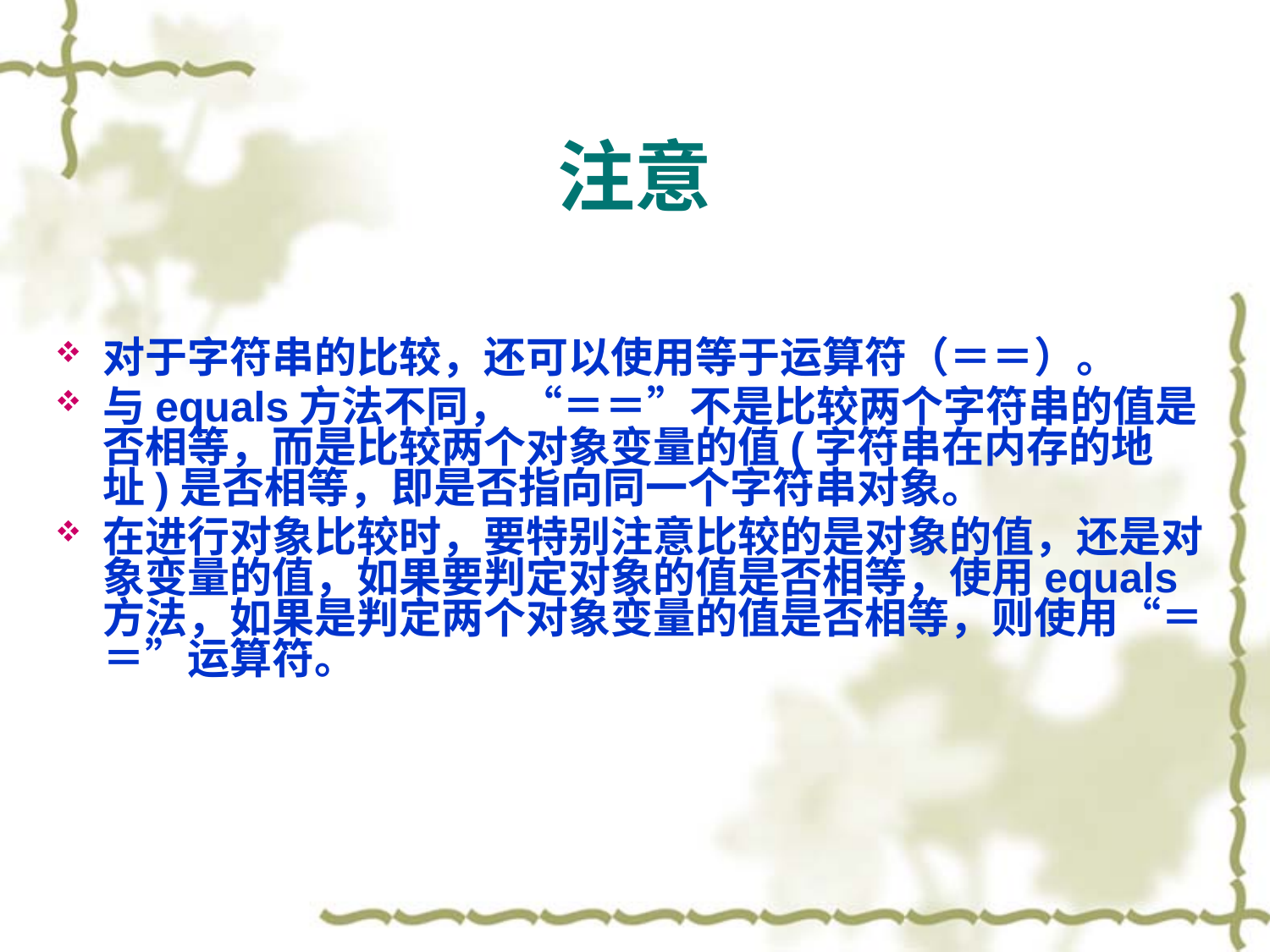

# 注意

对于字符串的比较，还可以使用等于运算符（＝＝）。
与equals方法不同， “＝＝”不是比较两个字符串的值是否相等，而是比较两个对象变量的值(字符串在内存的地址)是否相等，即是否指向同一个字符串对象。
在进行对象比较时，要特别注意比较的是对象的值，还是对象变量的值，如果要判定对象的值是否相等，使用equals方法，如果是判定两个对象变量的值是否相等，则使用“＝＝”运算符。